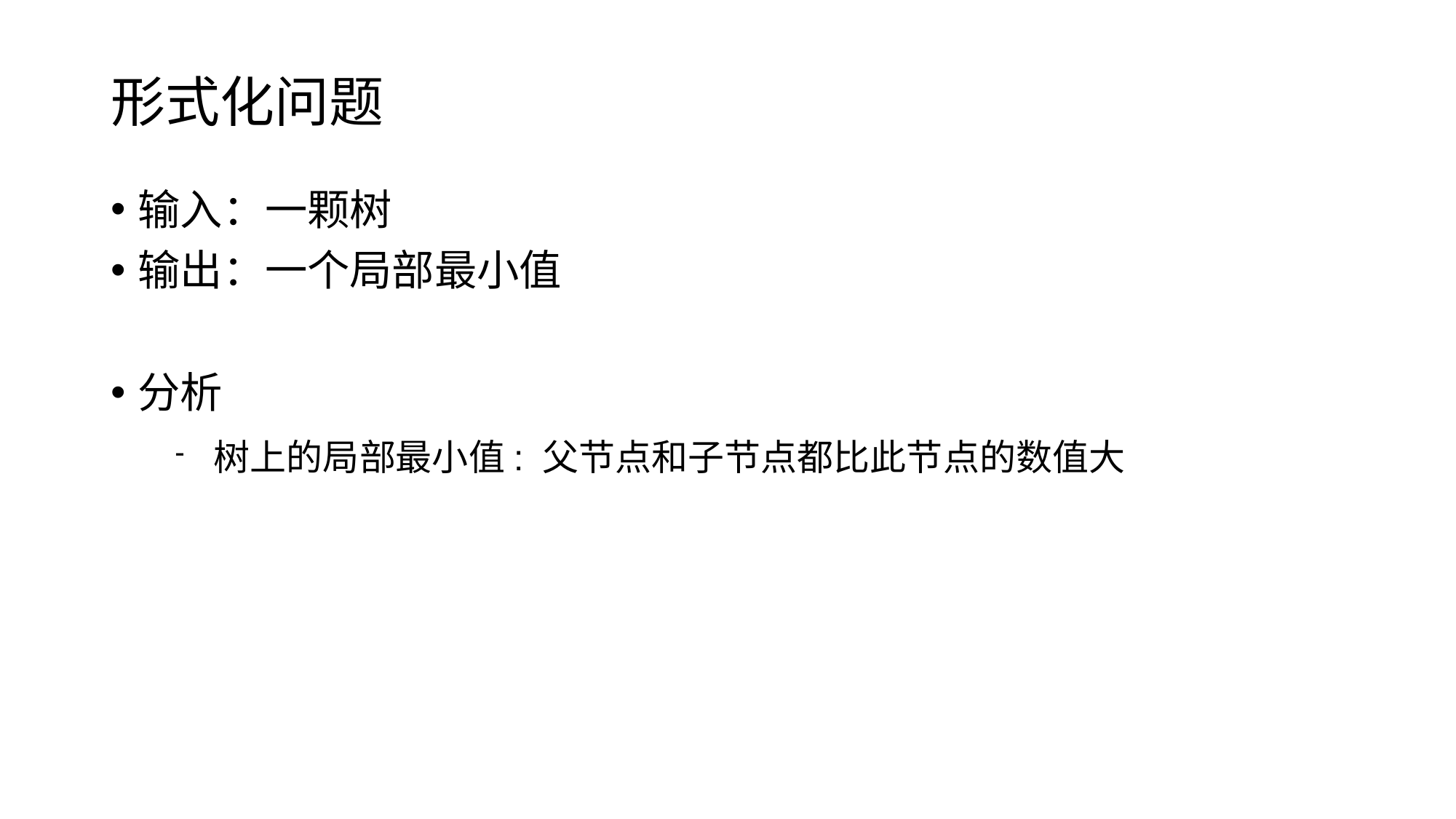

形式化问题
输入：一颗树
输出：一个局部最小值

分析
树上的局部最小值: 父节点和子节点都比此节点的数值大